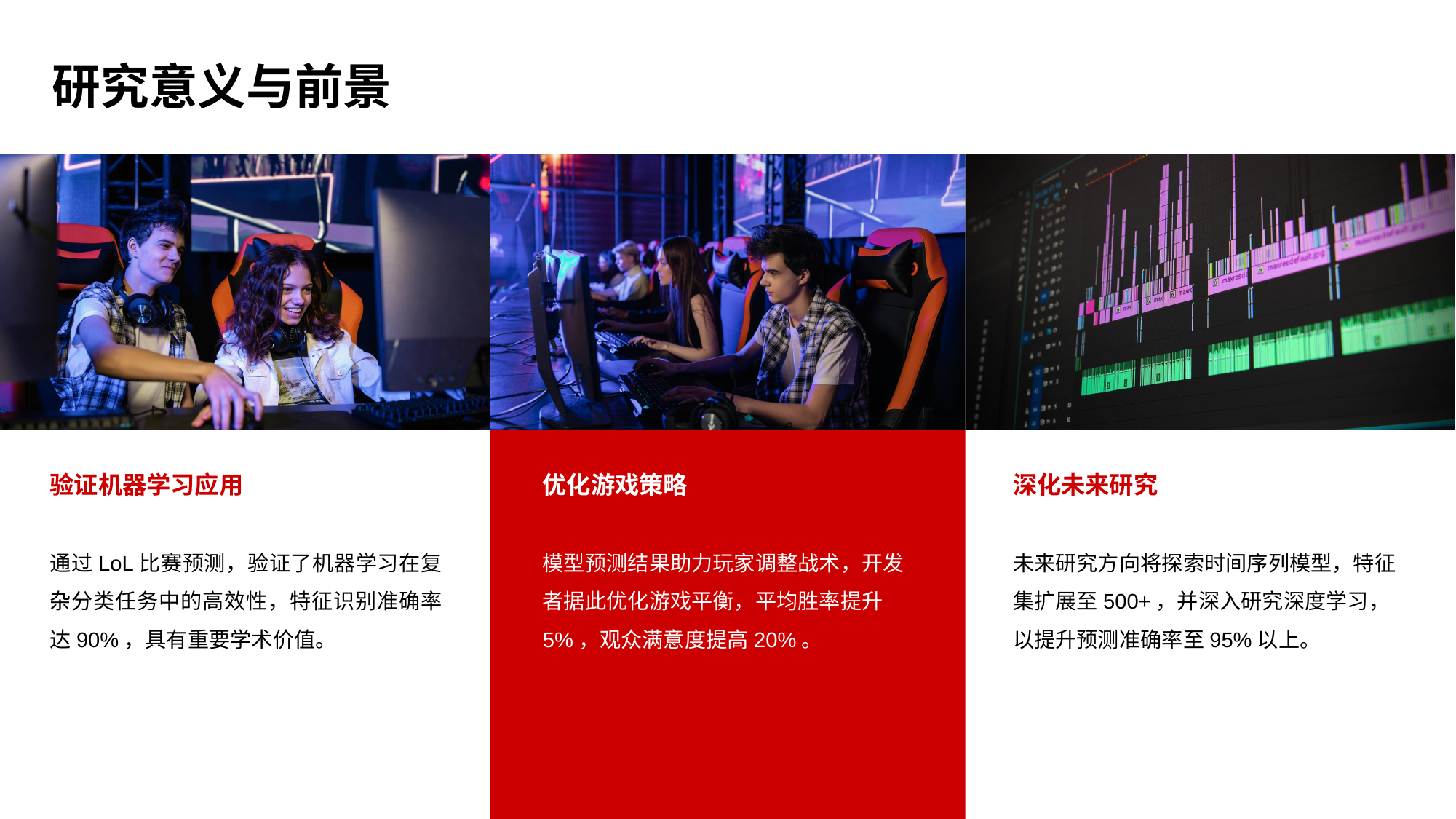

研究意义与前景

验证机器学习应用
优化游戏策略
深化未来研究
通过LoL比赛预测，验证了机器学习在复杂分类任务中的高效性，特征识别准确率达90%，具有重要学术价值。
模型预测结果助力玩家调整战术，开发者据此优化游戏平衡，平均胜率提升5%，观众满意度提高20%。
未来研究方向将探索时间序列模型，特征集扩展至500+，并深入研究深度学习，以提升预测准确率至95%以上。